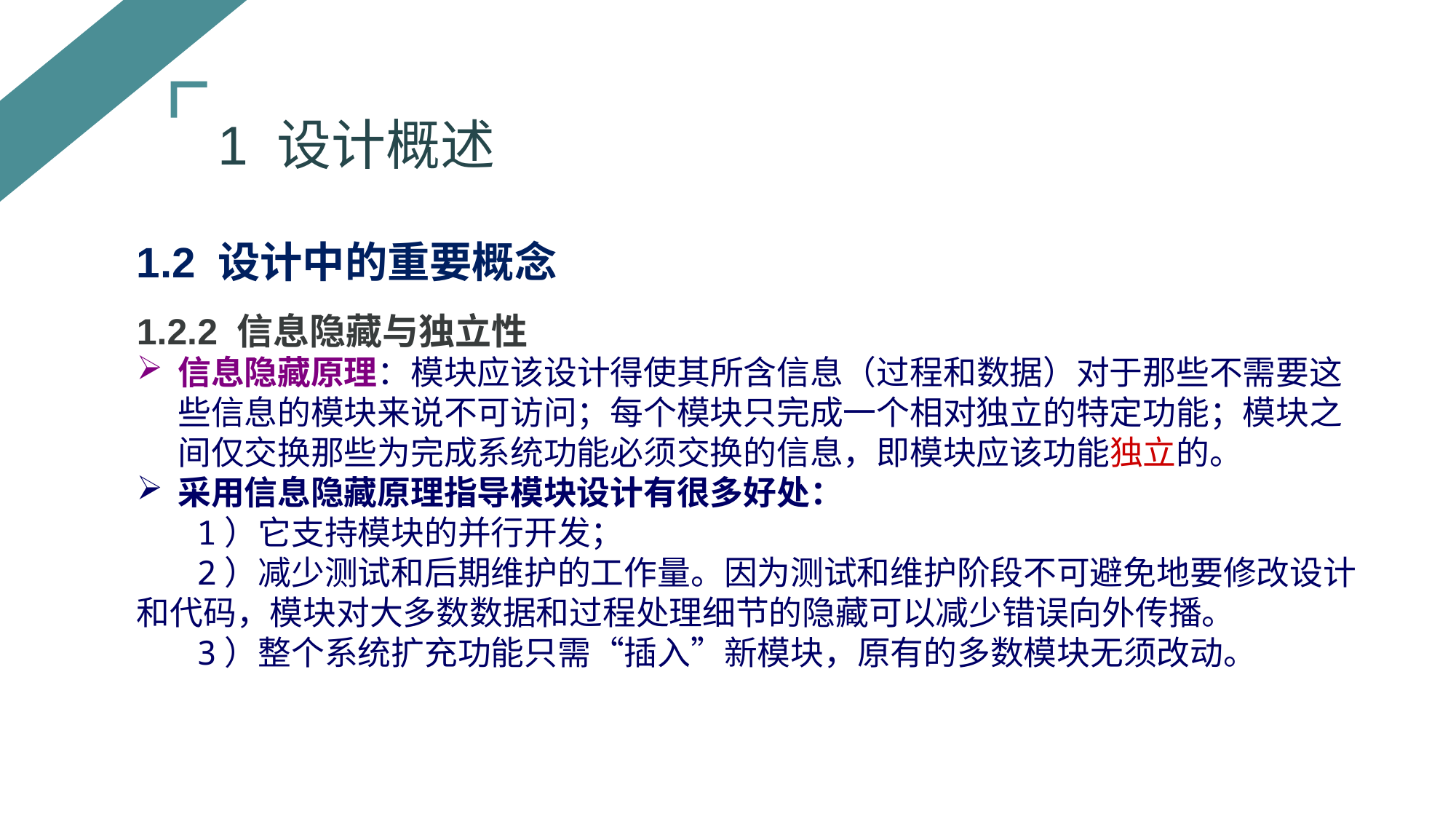

1 设计概述
1.2 设计中的重要概念
1.2.2 信息隐藏与独立性
信息隐藏原理：模块应该设计得使其所含信息（过程和数据）对于那些不需要这些信息的模块来说不可访问；每个模块只完成一个相对独立的特定功能；模块之间仅交换那些为完成系统功能必须交换的信息，即模块应该功能独立的。
采用信息隐藏原理指导模块设计有很多好处：
   1）它支持模块的并行开发；
   2）减少测试和后期维护的工作量。因为测试和维护阶段不可避免地要修改设计和代码，模块对大多数数据和过程处理细节的隐藏可以减少错误向外传播。
   3）整个系统扩充功能只需“插入”新模块，原有的多数模块无须改动。